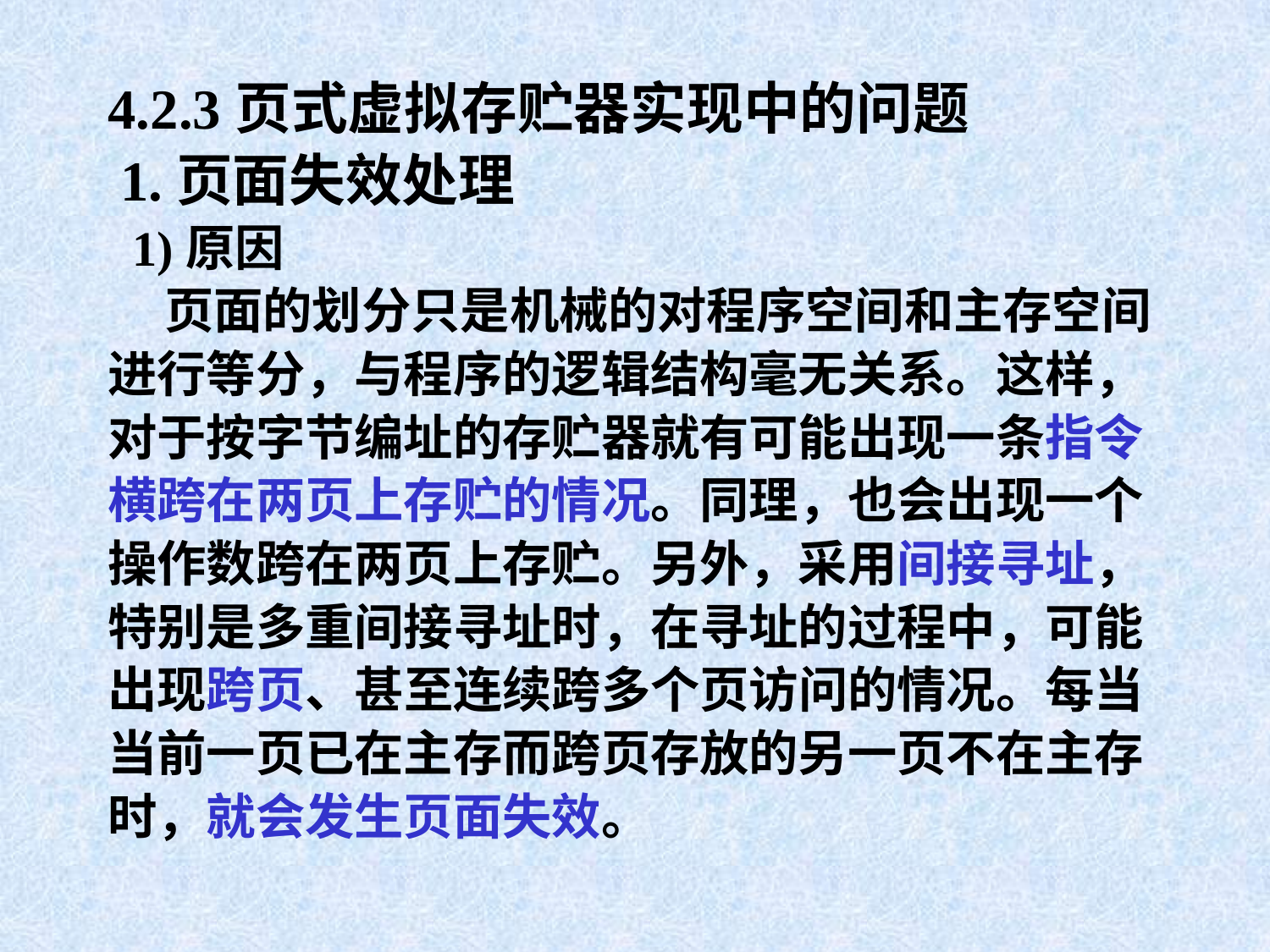

4.2.3页式虚拟存贮器实现中的问题
 1.页面失效处理
  1)原因
    页面的划分只是机械的对程序空间和主存空间
进行等分，与程序的逻辑结构毫无关系。这样，
对于按字节编址的存贮器就有可能出现一条指令
横跨在两页上存贮的情况。同理，也会出现一个
操作数跨在两页上存贮。另外，采用间接寻址，
特别是多重间接寻址时，在寻址的过程中，可能
出现跨页、甚至连续跨多个页访问的情况。每当
当前一页已在主存而跨页存放的另一页不在主存
时，就会发生页面失效。